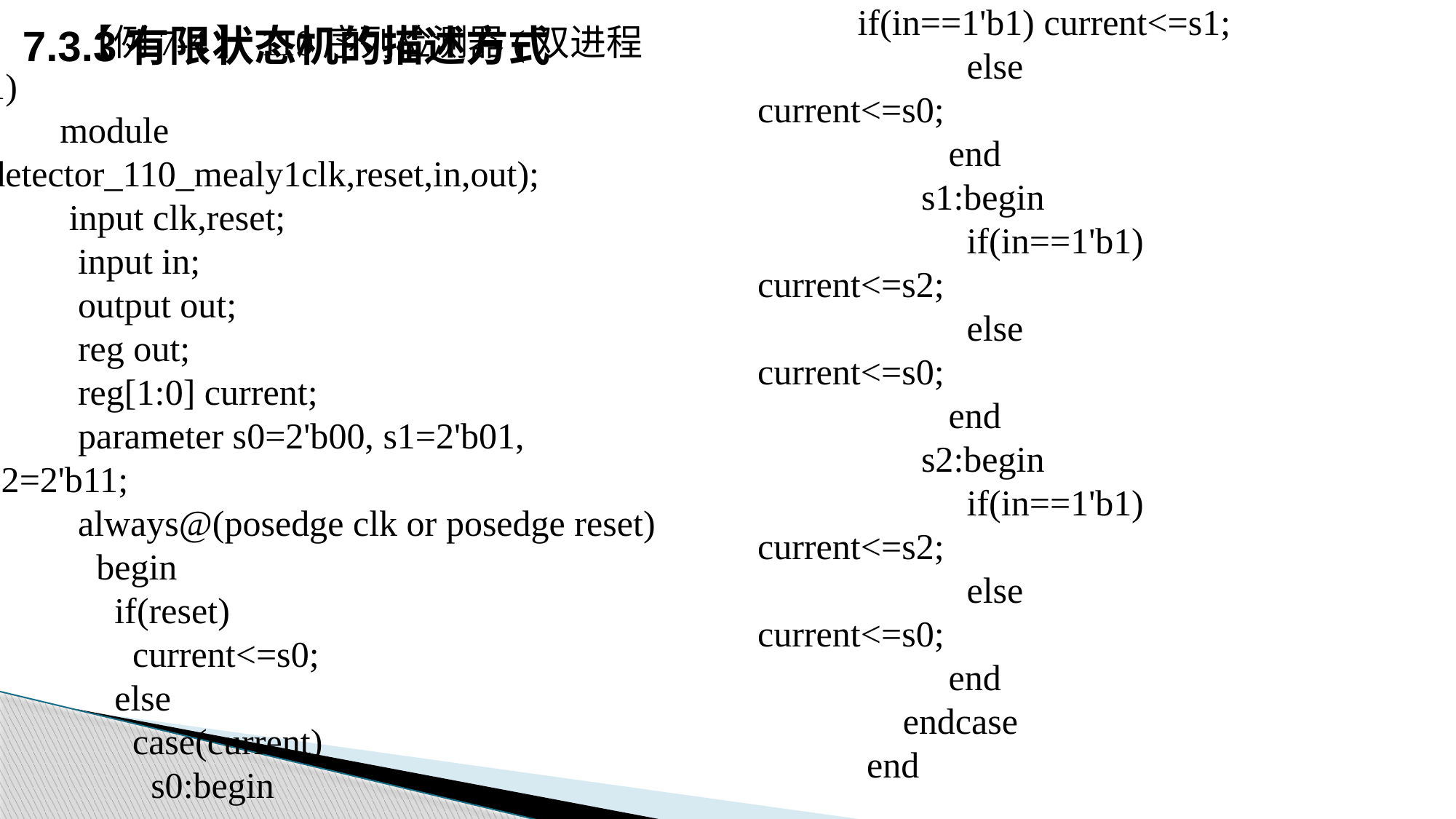

7.3.3有限状态机的描述方式
 【例7-4】110序列检测器(双进程1)
module detector_110_mealy1clk,reset,in,out);
 input clk,reset;
  input in;
  output out;
  reg out;
  reg[1:0] current;
  parameter s0=2'b00, s1=2'b01, s2=2'b11;
  always@(posedge clk or posedge reset)
    begin
      if(reset)
        current<=s0;
      else
        case(current)
          s0:begin
   if(in==1'b1) current<=s1;
               else         current<=s0;
             end
          s1:begin
               if(in==1'b1) current<=s2;
               else       current<=s0;
             end
          s2:begin
               if(in==1'b1) current<=s2;
               else         current<=s0;
             end
        endcase
    end